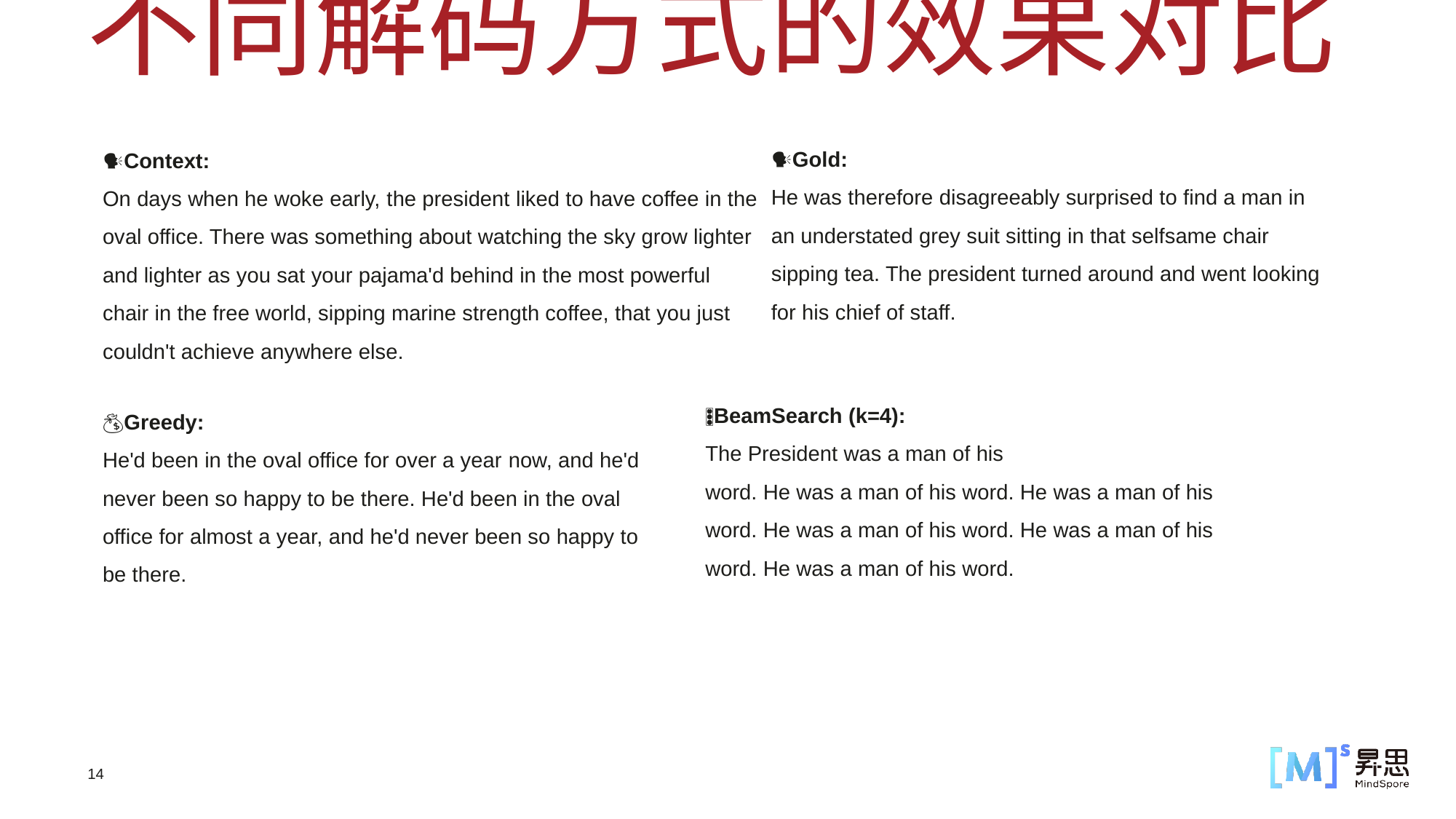

不同解码方式的效果对比
🗣Context:
On days when he woke early, the president liked to have coffee in the oval office. There was something about watching the sky grow lighter and lighter as you sat your pajama'd behind in the most powerful chair in the free world, sipping marine strength coffee, that you just couldn't achieve anywhere else.
🗣Gold:
He was therefore disagreeably surprised to find a man in an understated grey suit sitting in that selfsame chair sipping tea. The president turned around and went looking for his chief of staff.
🚦BeamSearch (k=4):
The President was a man of his
word. He was a man of his word. He was a man of his
word. He was a man of his word. He was a man of his
word. He was a man of his word.
💰Greedy:
He'd been in the oval office for over a year now, and he'd never been so happy to be there. He'd been in the oval office for almost a year, and he'd never been so happy to be there.